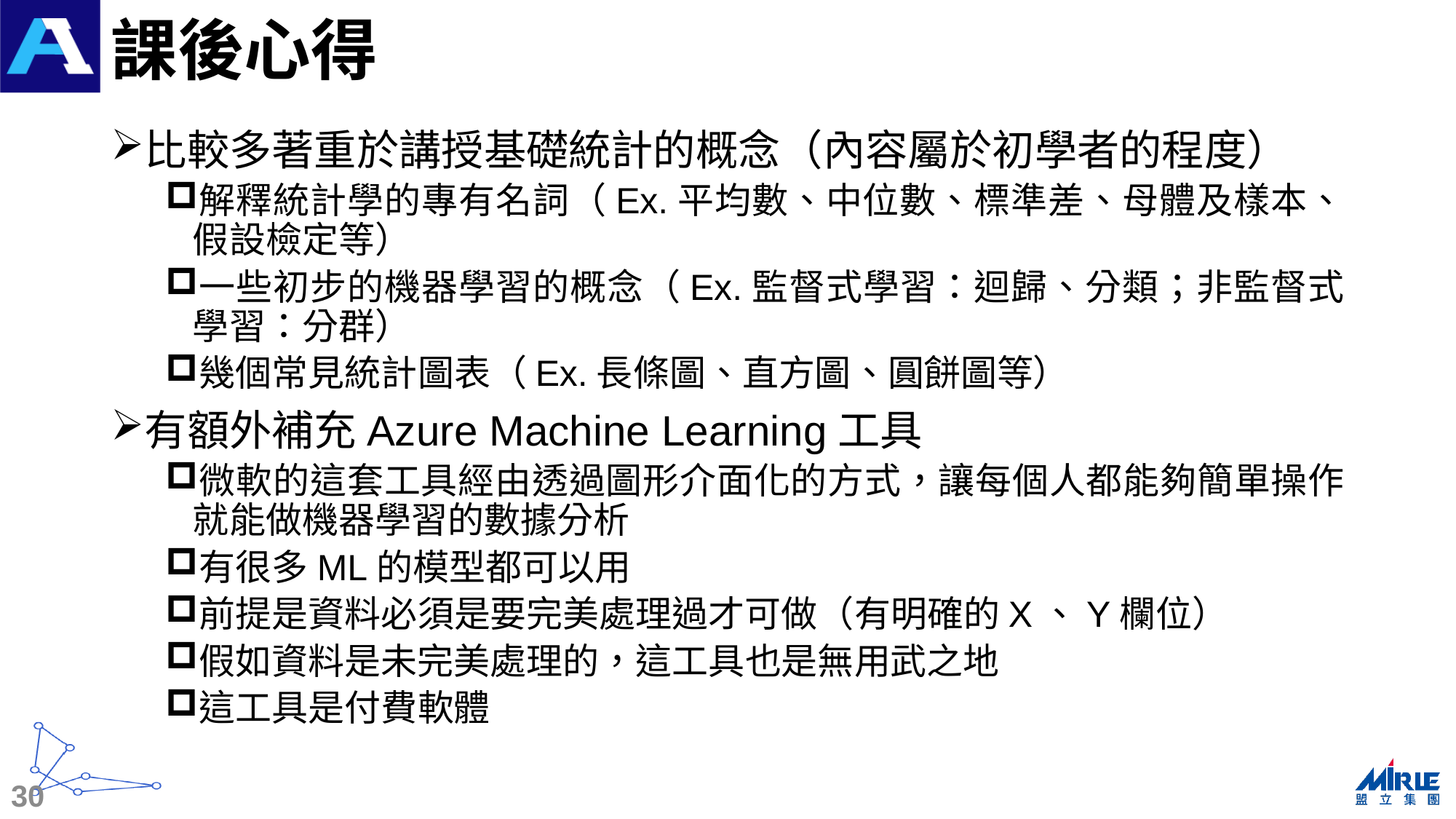

# 課後心得
比較多著重於講授基礎統計的概念（內容屬於初學者的程度）
解釋統計學的專有名詞（Ex.平均數、中位數、標準差、母體及樣本、假設檢定等）
一些初步的機器學習的概念（Ex.監督式學習：迴歸、分類；非監督式學習：分群）
幾個常見統計圖表（Ex.長條圖、直方圖、圓餅圖等）
有額外補充Azure Machine Learning工具
微軟的這套工具經由透過圖形介面化的方式，讓每個人都能夠簡單操作就能做機器學習的數據分析
有很多ML的模型都可以用
前提是資料必須是要完美處理過才可做（有明確的X、Y欄位）
假如資料是未完美處理的，這工具也是無用武之地
這工具是付費軟體
30